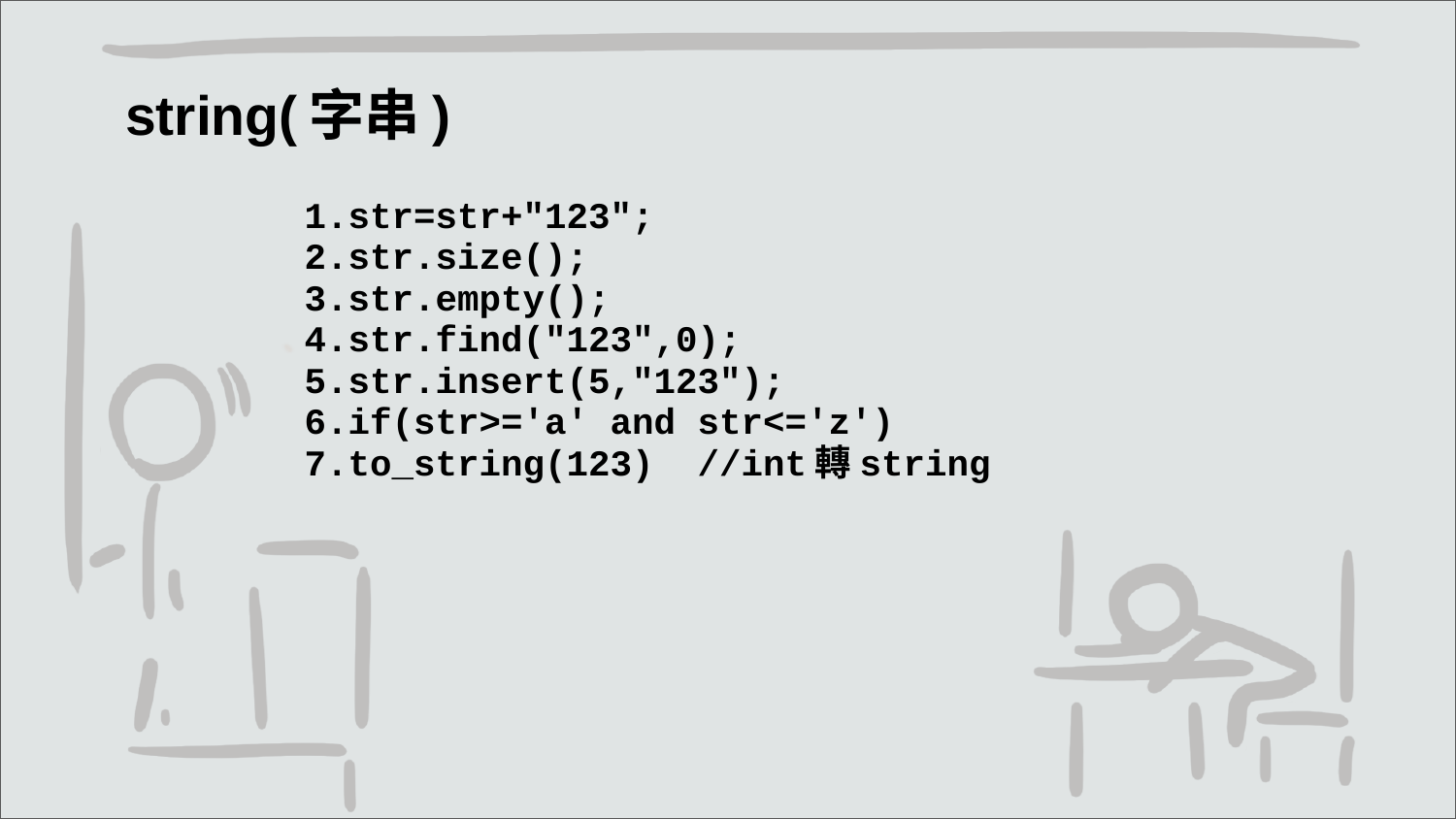

# string(字串)
           1.str=str+"123";
           2.str.size();
           3.str.empty();
           4.str.find("123",0);
           5.str.insert(5,"123");
           6.if(str>='a' and str<='z')
           7.to_string(123)  //int轉string